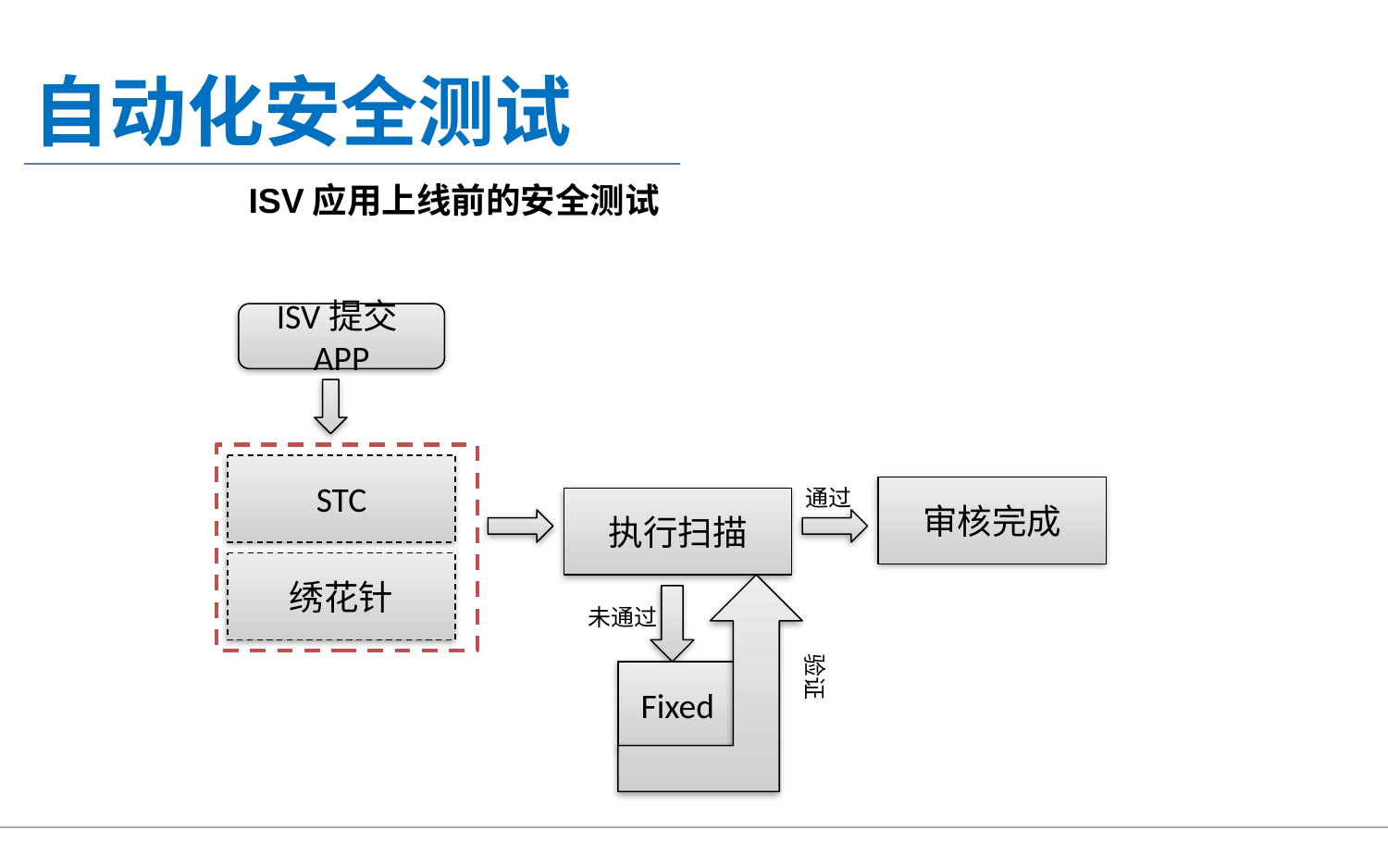

自动化安全测试
ISV应用上线前的安全测试
ISV提交APP

STC
通过
审核完成
执行扫描

绣花针

未通过
验证
Fixed